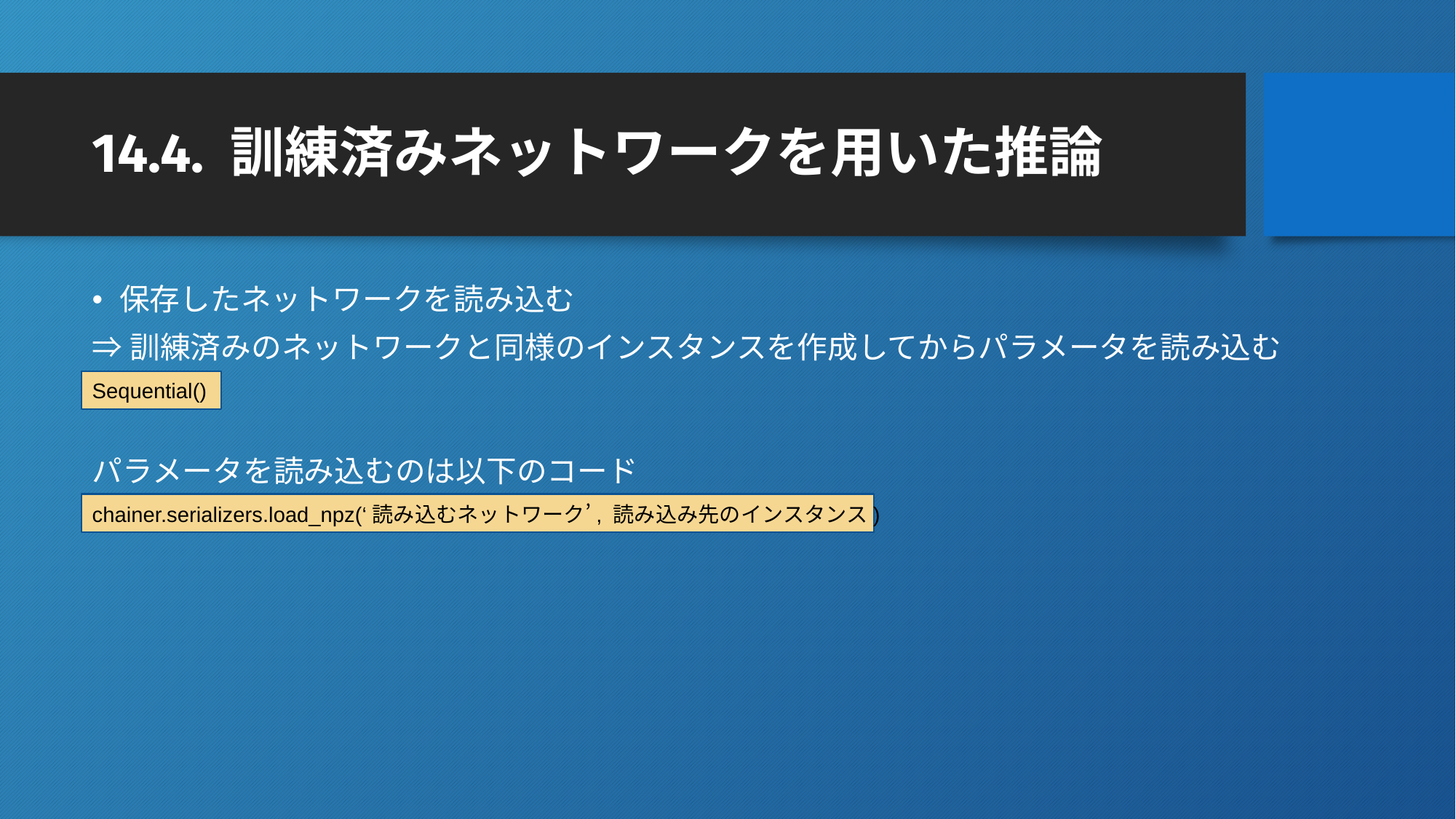

# 14.4. 訓練済みネットワークを用いた推論
保存したネットワークを読み込む
⇒訓練済みのネットワークと同様のインスタンスを作成してからパラメータを読み込む
Sequential()

パラメータを読み込むのは以下のコード
chainer.serializers.load_npz(‘読み込むネットワーク’, 読み込み先のインスタンス)